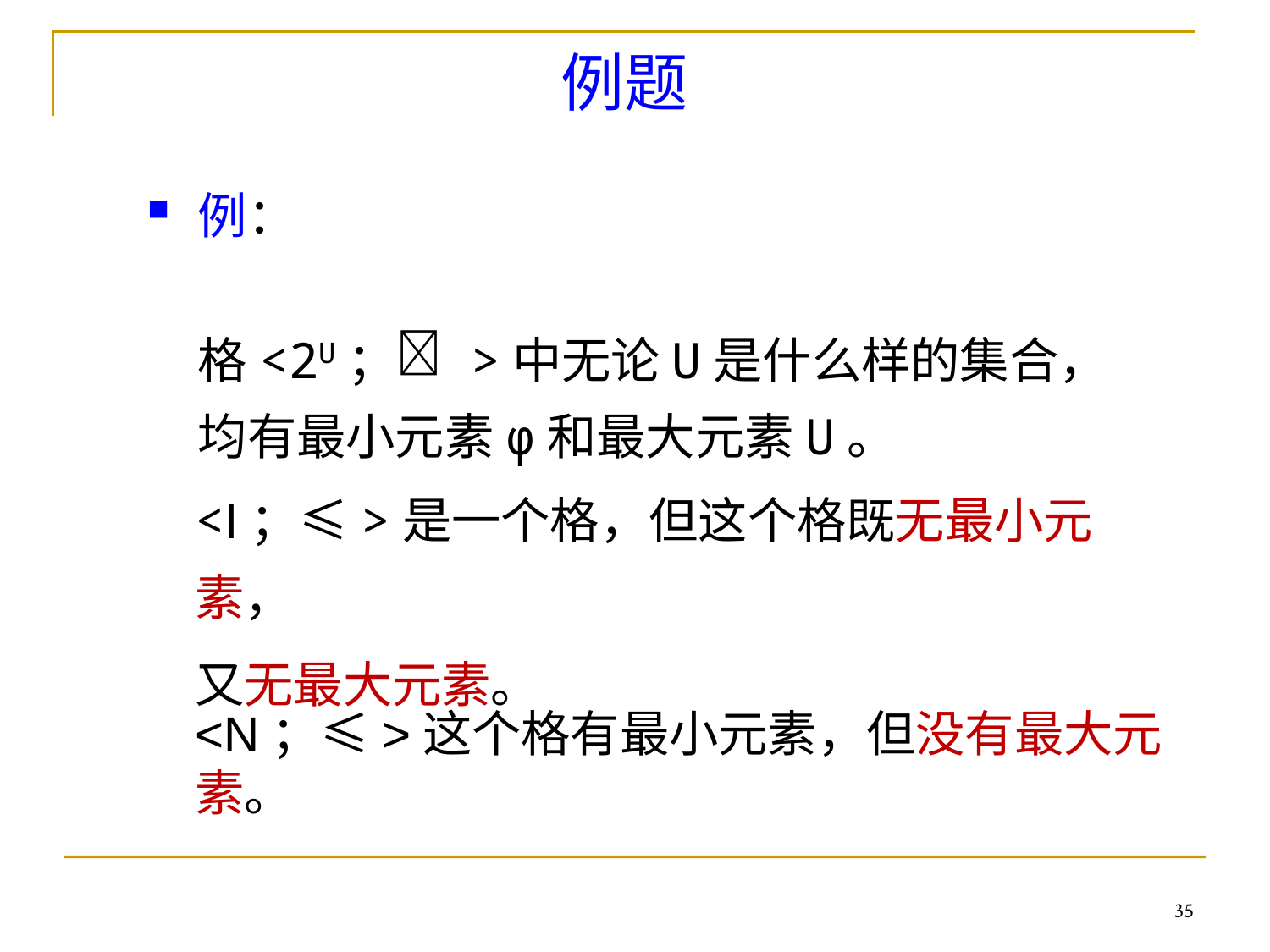

例题
例：
格<2U；⊆ >中无论U是什么样的集合，均有最小元素φ和最大元素U。
<I；≤>是一个格，但这个格既无最小元素，
又无最大元素。
<N；≤>这个格有最小元素，但没有最大元素。
35